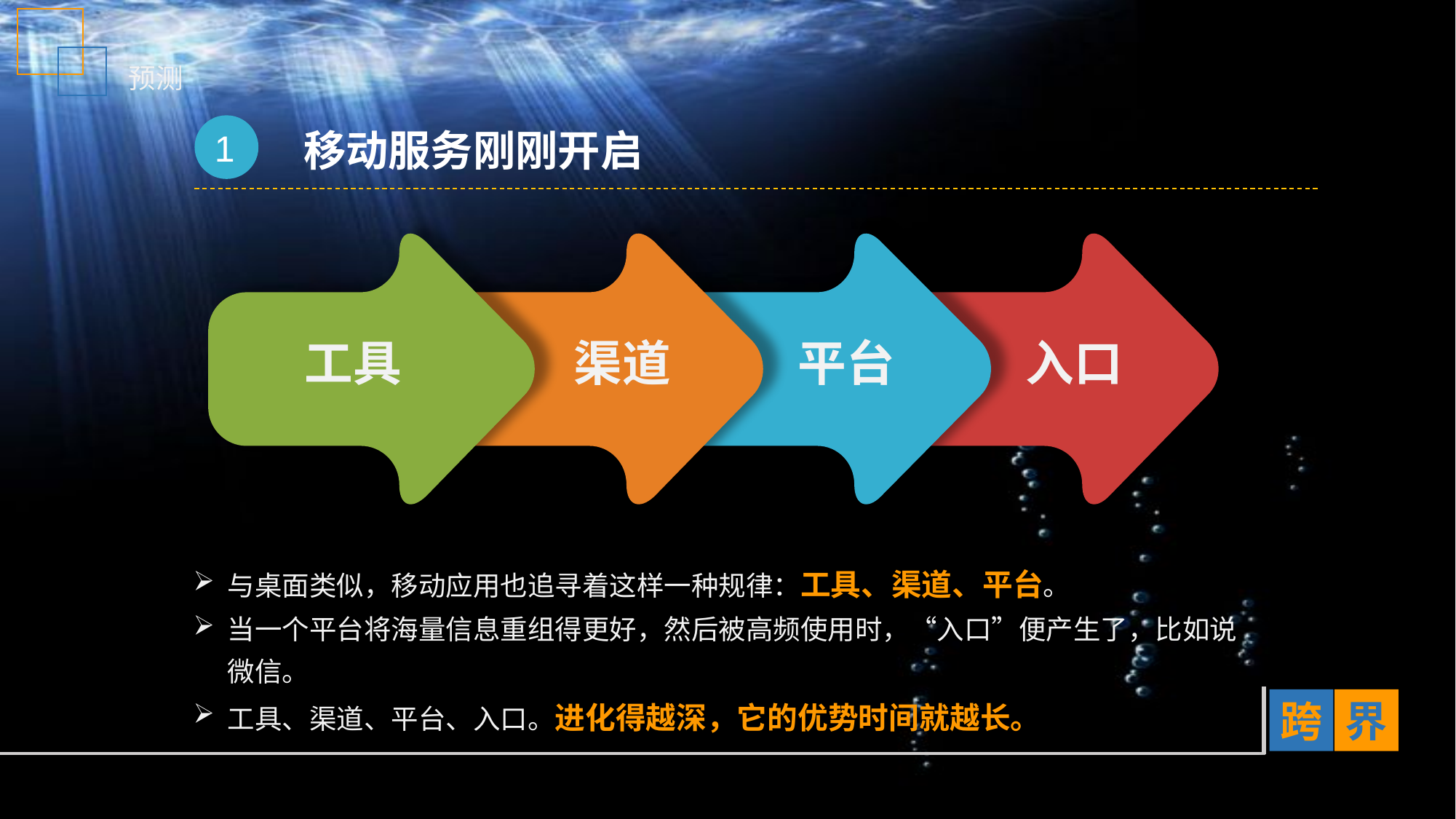

预测
1
移动服务刚刚开启

工具
渠道
平台
入口
与桌面类似，移动应用也追寻着这样一种规律：工具、渠道、平台。
当一个平台将海量信息重组得更好，然后被高频使用时，“入口”便产生了，比如说微信。
工具、渠道、平台、入口。进化得越深，它的优势时间就越长。